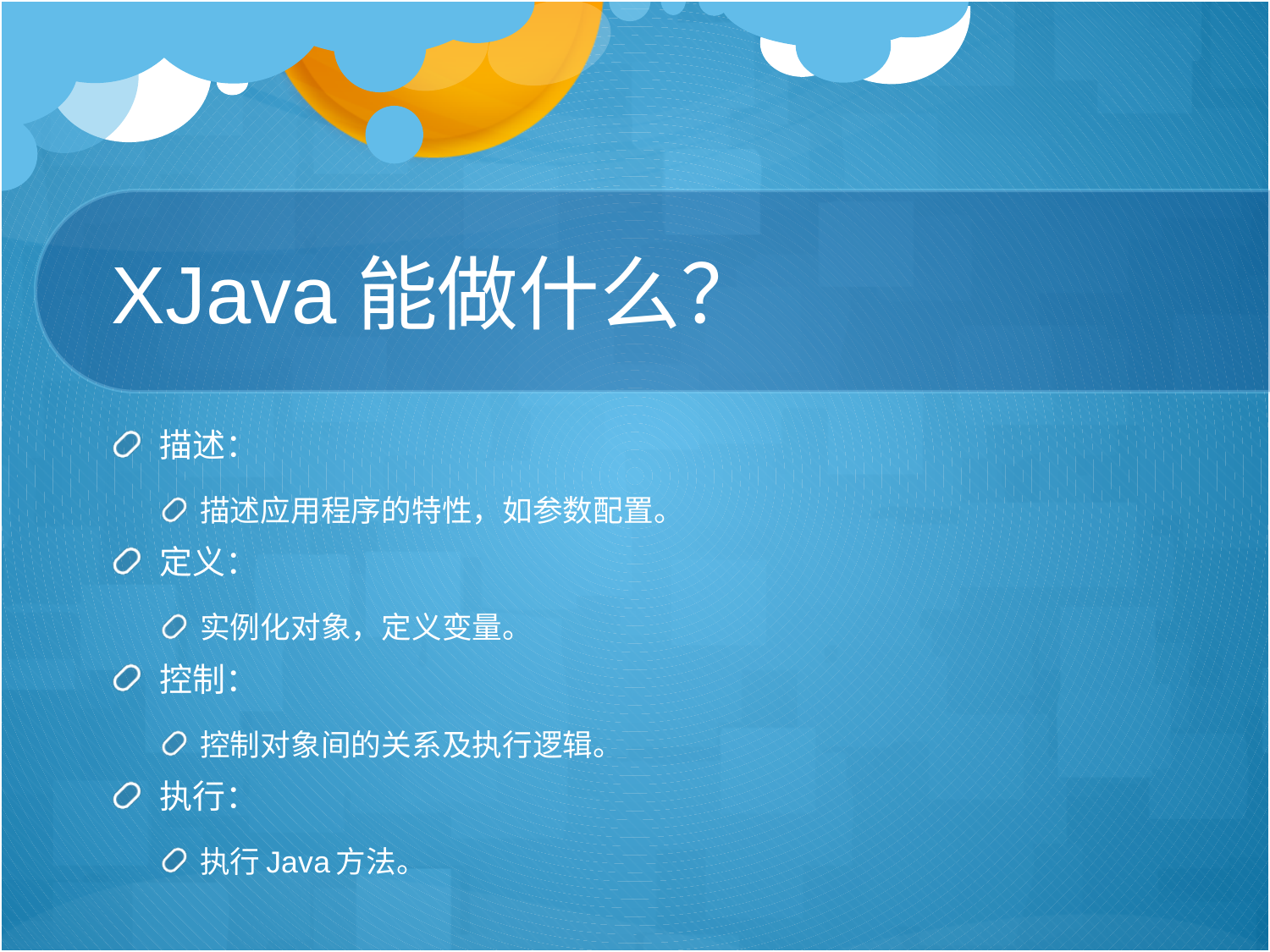

# XJava能做什么？
描述：
描述应用程序的特性，如参数配置。
定义：
实例化对象，定义变量。
控制：
控制对象间的关系及执行逻辑。
执行：
执行Java方法。